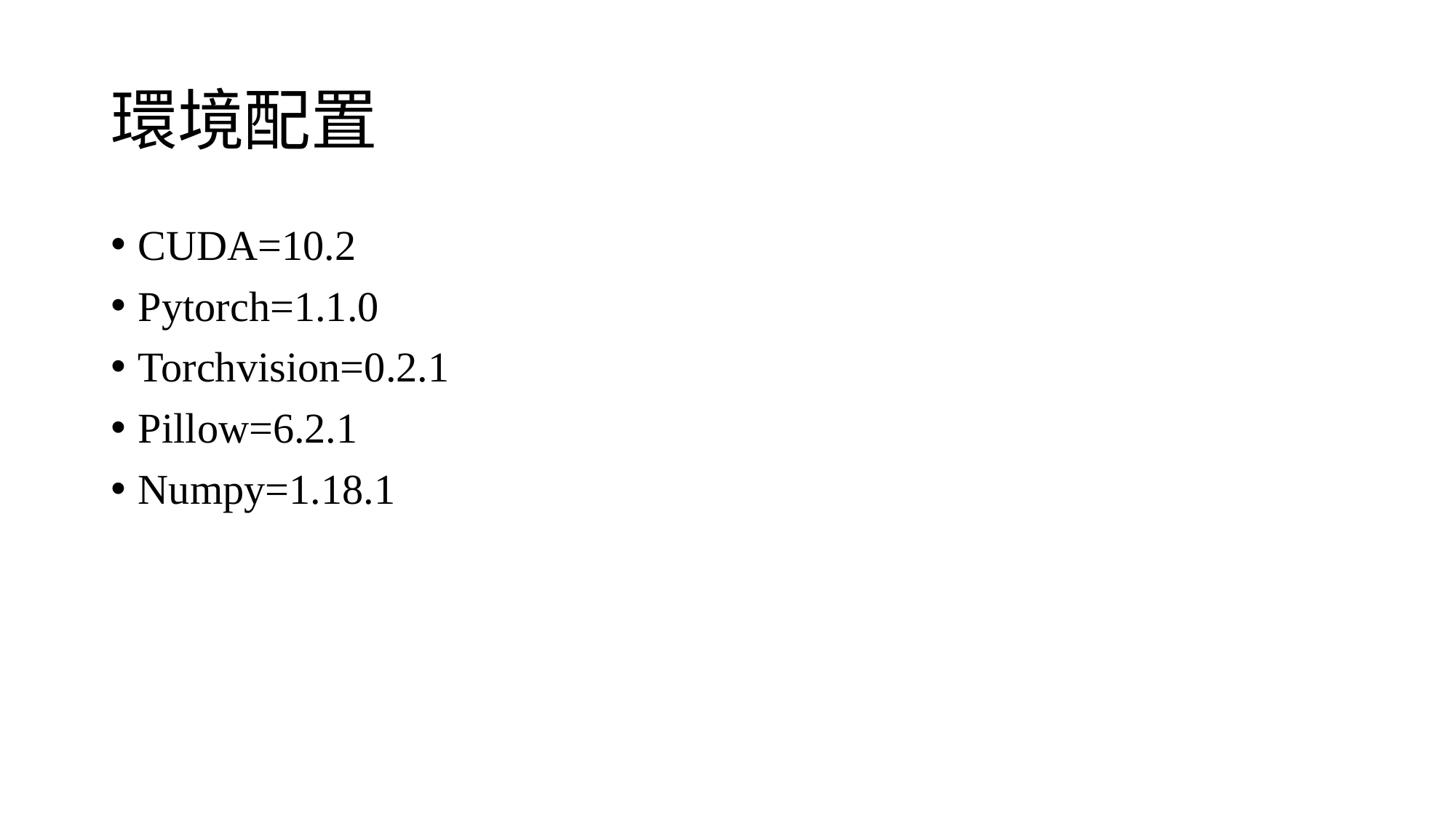

# 環境配置
CUDA=10.2
Pytorch=1.1.0
Torchvision=0.2.1
Pillow=6.2.1
Numpy=1.18.1